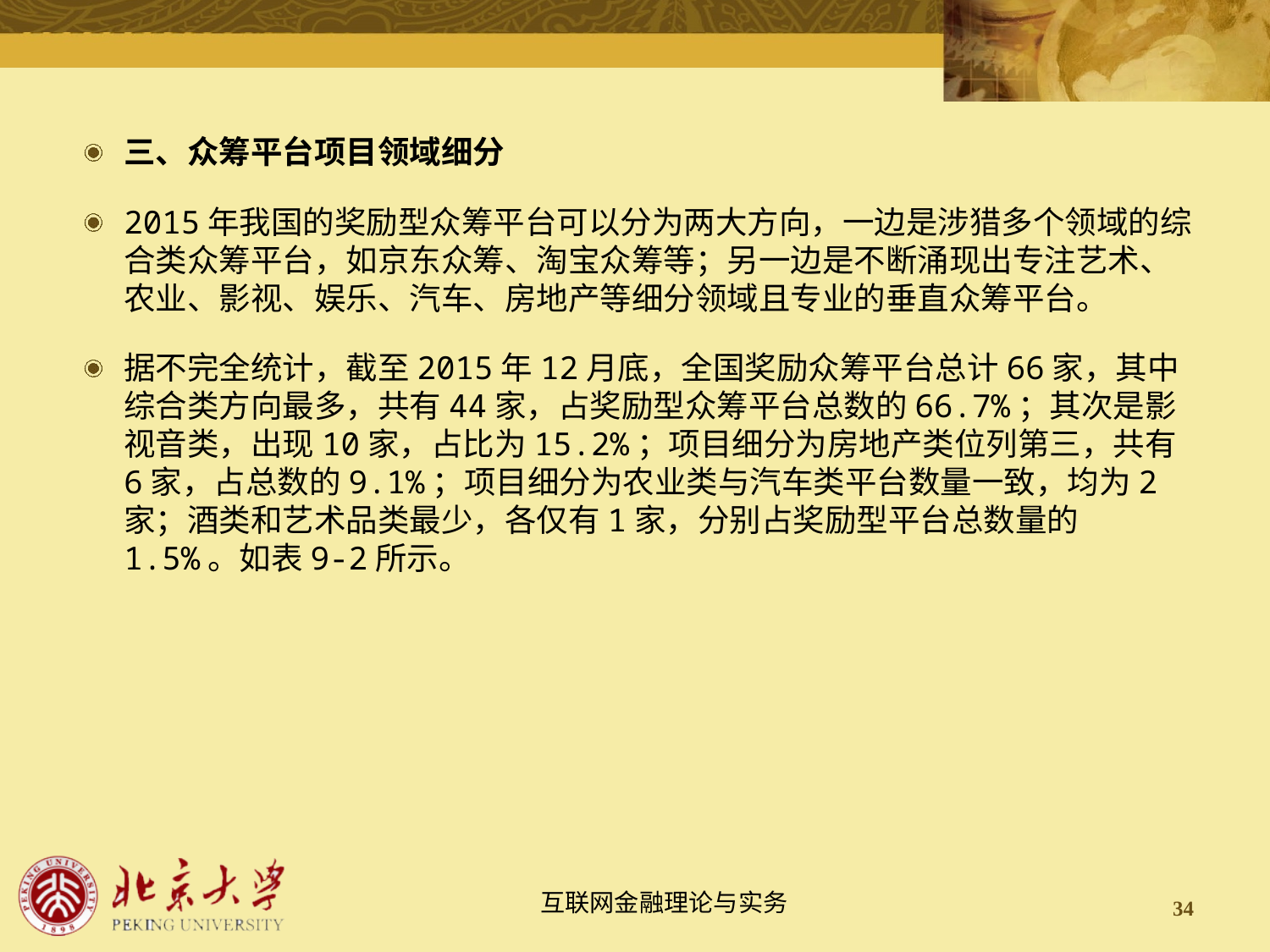

三、众筹平台项目领域细分
2015年我国的奖励型众筹平台可以分为两大方向，一边是涉猎多个领域的综合类众筹平台，如京东众筹、淘宝众筹等；另一边是不断涌现出专注艺术、农业、影视、娱乐、汽车、房地产等细分领域且专业的垂直众筹平台。
据不完全统计，截至2015年12月底，全国奖励众筹平台总计66家，其中综合类方向最多，共有44家，占奖励型众筹平台总数的66.7%；其次是影视音类，出现10家，占比为15.2%；项目细分为房地产类位列第三，共有6家，占总数的9.1%；项目细分为农业类与汽车类平台数量一致，均为2家；酒类和艺术品类最少，各仅有1家，分别占奖励型平台总数量的1.5%。如表9-2所示。
34